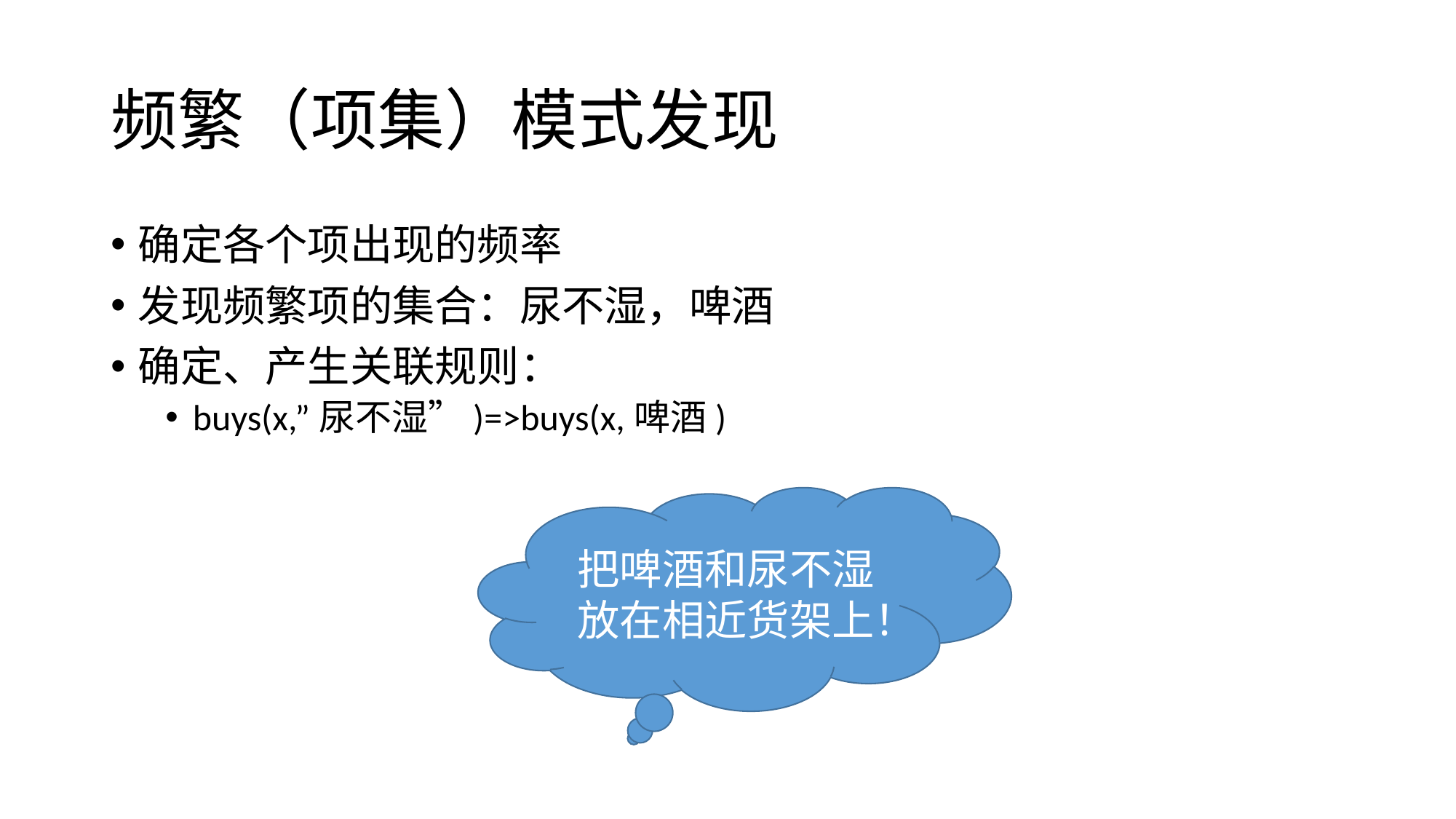

# 频繁（项集）模式发现
确定各个项出现的频率
发现频繁项的集合：尿不湿，啤酒
确定、产生关联规则：
buys(x,”尿不湿”)=>buys(x,啤酒)
把啤酒和尿不湿放在相近货架上！